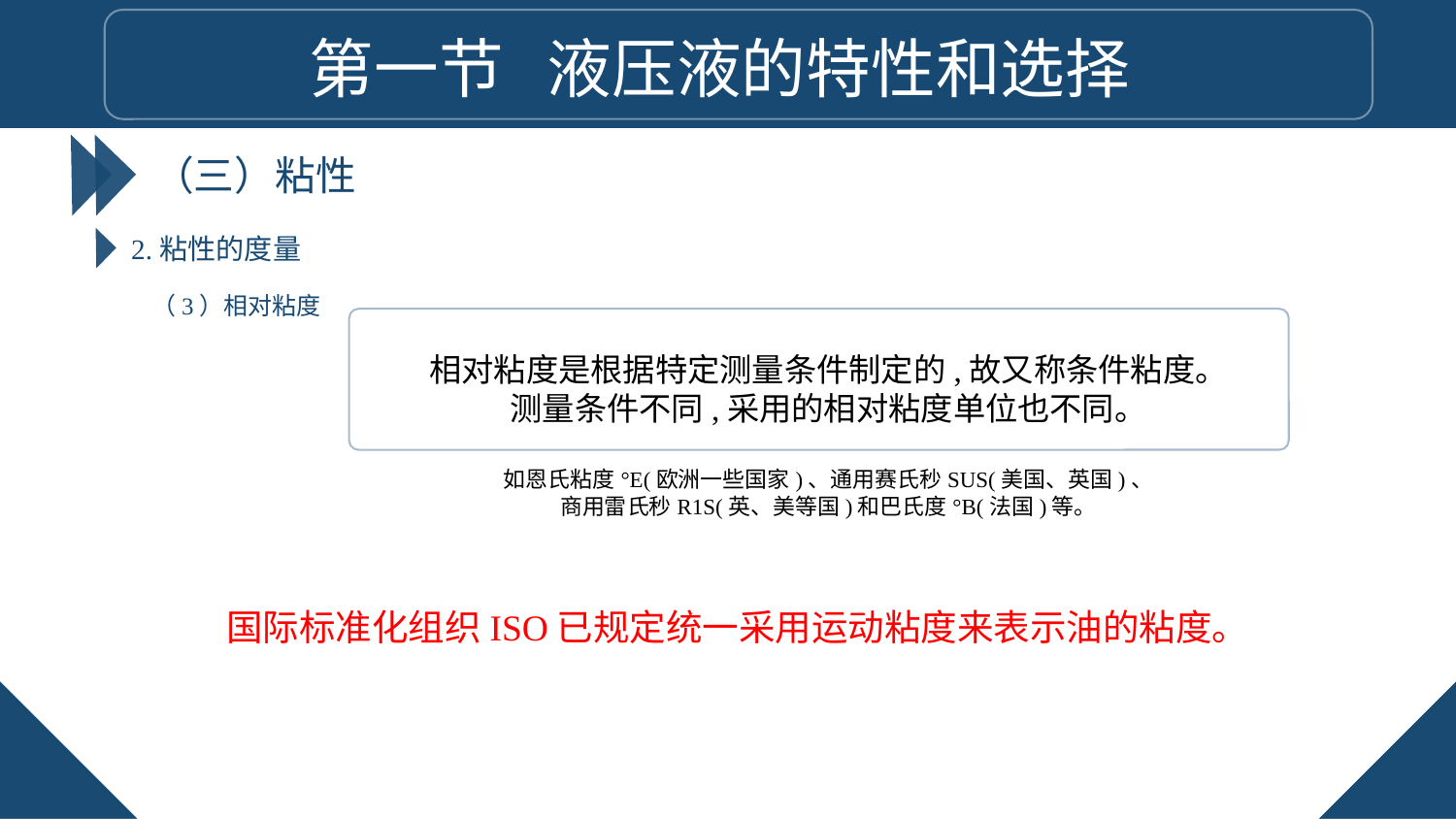

第一节   液压液的特性和选择
（三）粘性

2.粘性的度量

（3）相对粘度

相对粘度是根据特定测量条件制定的,故又称条件粘度。
测量条件不同,采用的相对粘度单位也不同。

如恩氏粘度°E(欧洲一些国家)、通用赛氏秒SUS(美国、英国)、
商用雷氏秒R1S(英、美等国)和巴氏度°B(法国)等。
国际标准化组织ISO已规定统一采用运动粘度来表示油的粘度。